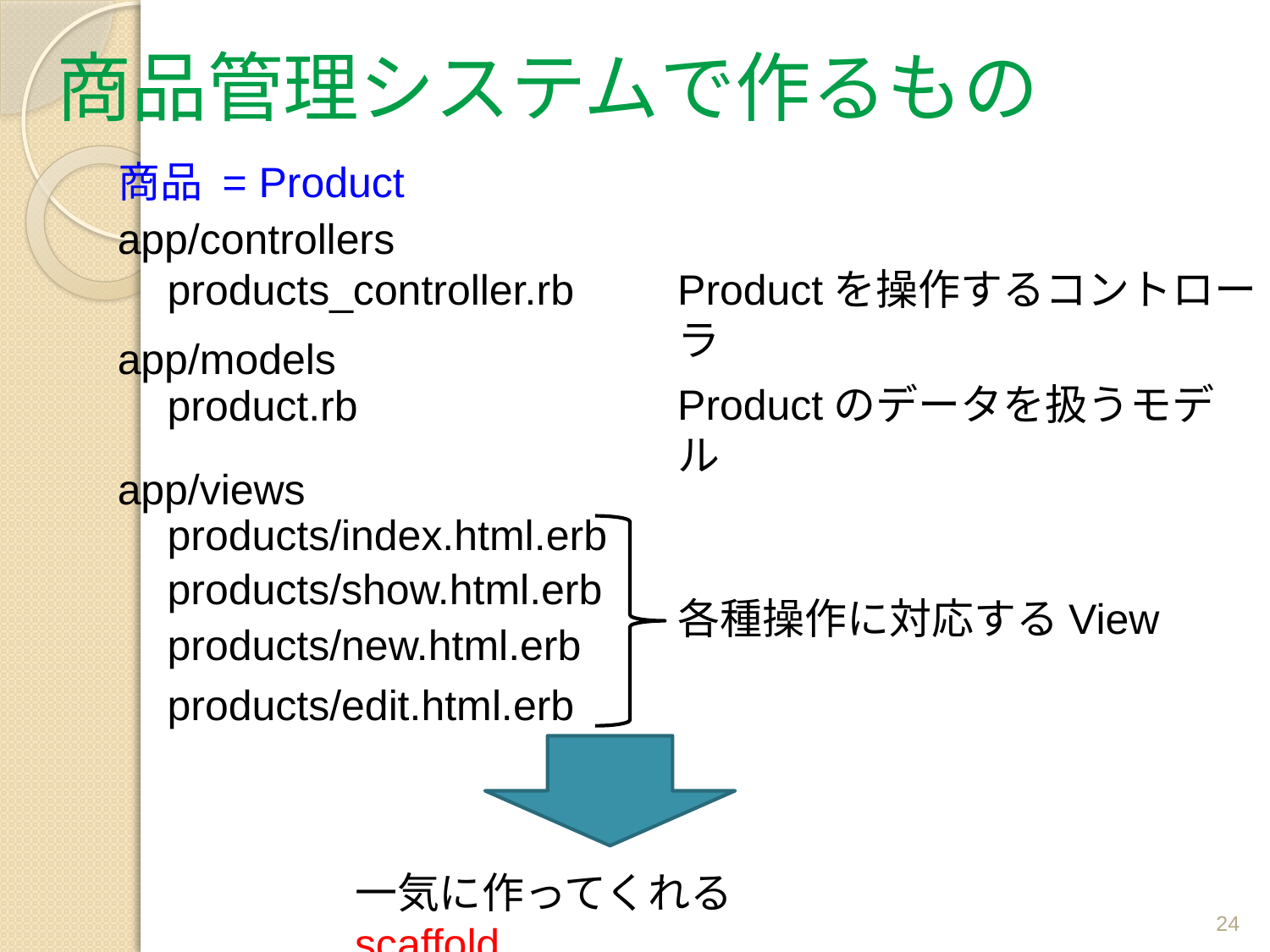

# 商品管理システムで作るもの
商品 = Product
app/controllers
products_controller.rb
Productを操作するコントローラ
app/models
Productのデータを扱うモデル
product.rb
app/views
products/index.html.erb

products/show.html.erb
各種操作に対応するView
products/new.html.erb
products/edit.html.erb

一気に作ってくれるscaffold
24